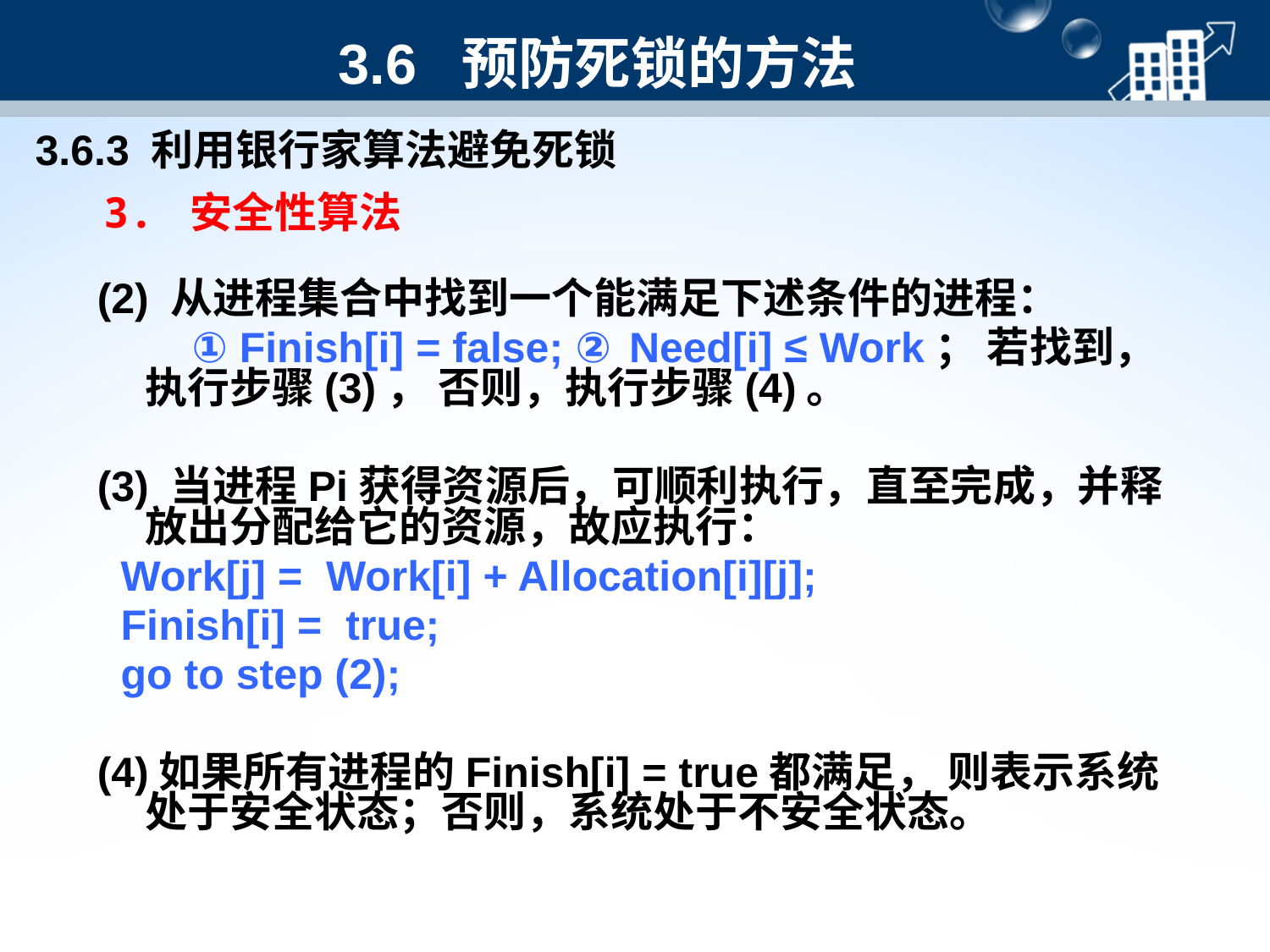

3.6  预防死锁的方法
3.6.3 利用银行家算法避免死锁
3. 安全性算法
(2) 从进程集合中找到一个能满足下述条件的进程：
        ① Finish[i] = false; ② Need[i] ≤ Work； 若找到， 执行步骤(3)， 否则，执行步骤(4)。

(3) 当进程Pi获得资源后，可顺利执行，直至完成，并释放出分配给它的资源，故应执行：
  Work[j] =  Work[i] + Allocation[i][j];
  Finish[i] =  true;
  go to step (2);

(4)如果所有进程的Finish[i] = true都满足， 则表示系统处于安全状态；否则，系统处于不安全状态。